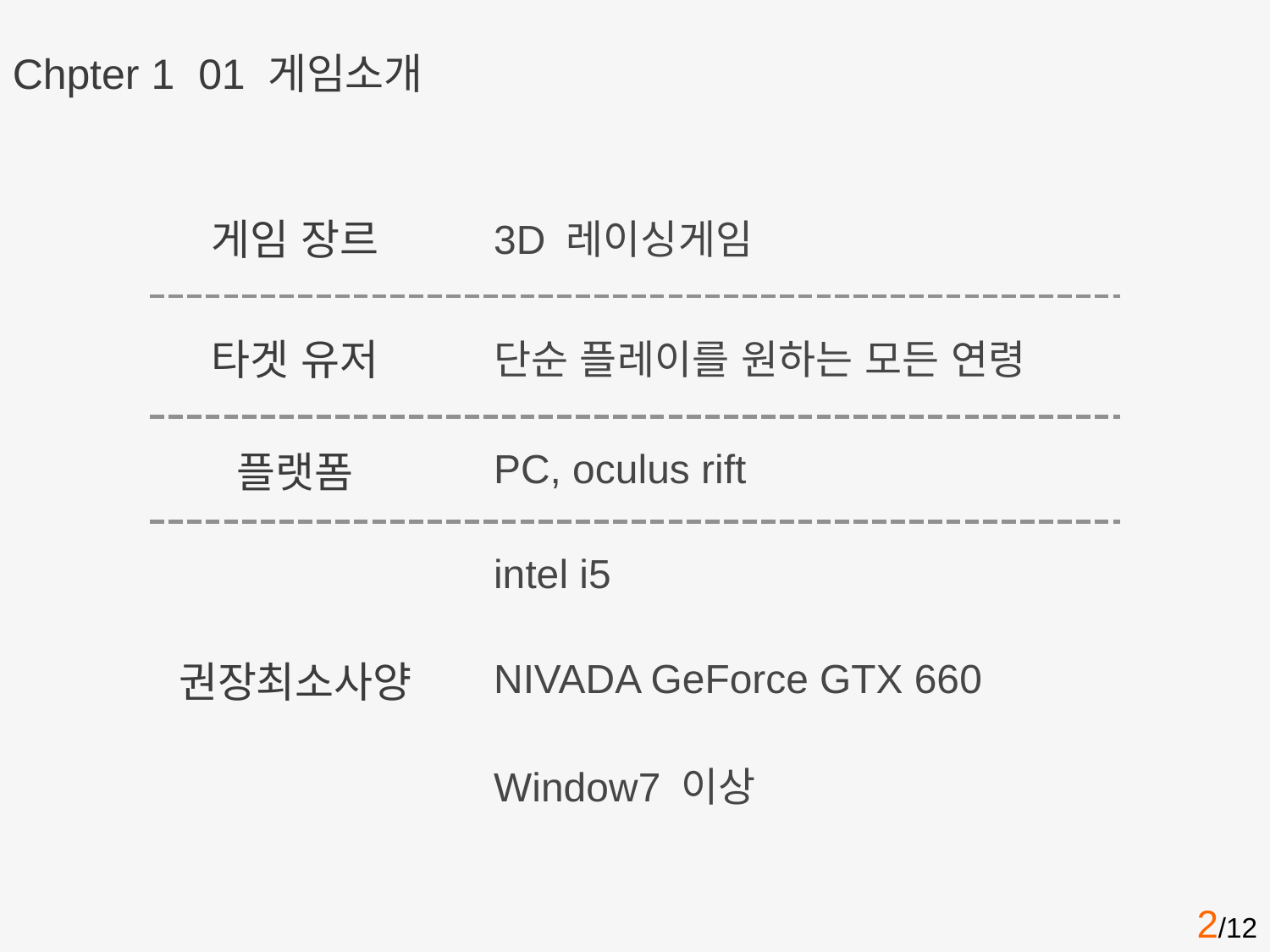

Chpter 1  01 게임소개
| 게임 장르 | 3D 레이싱게임 |
| --- | --- |
| 타겟 유저 | 단순 플레이를 원하는 모든 연령 |
| 플랫폼 | PC, oculus rift |
| 권장최소사양 | intel i5 |
|  | NIVADA GeForce GTX 660 |
|  | Window7 이상 |
2/12